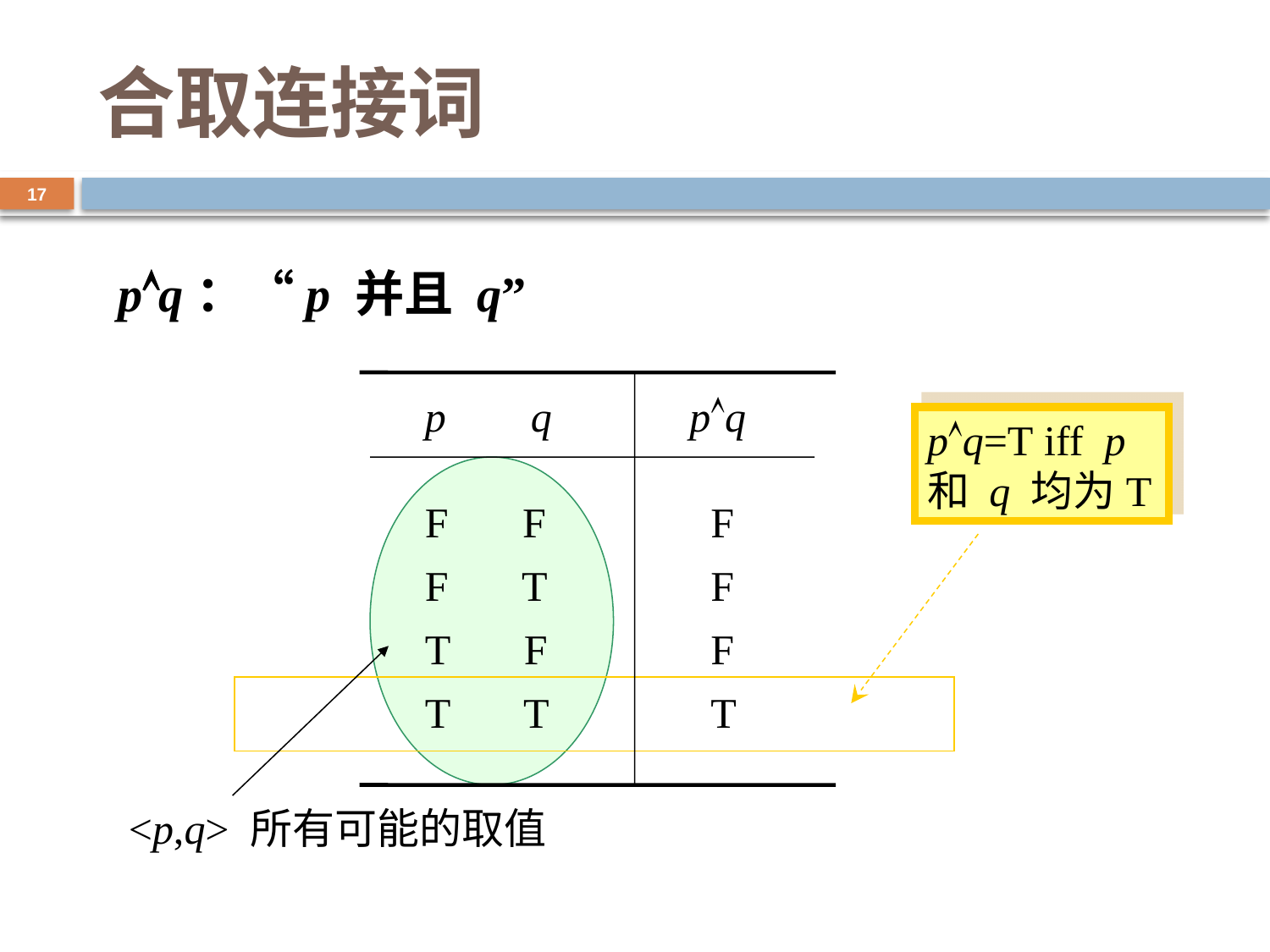

# 合取连接词
17
p∧q：“p 并且 q”

p        q
p∧q
p∧q=T iff  p 和 q 均为T

F       F
F       T
T       F
T       T

F
F
F
T

 <p,q> 所有可能的取值